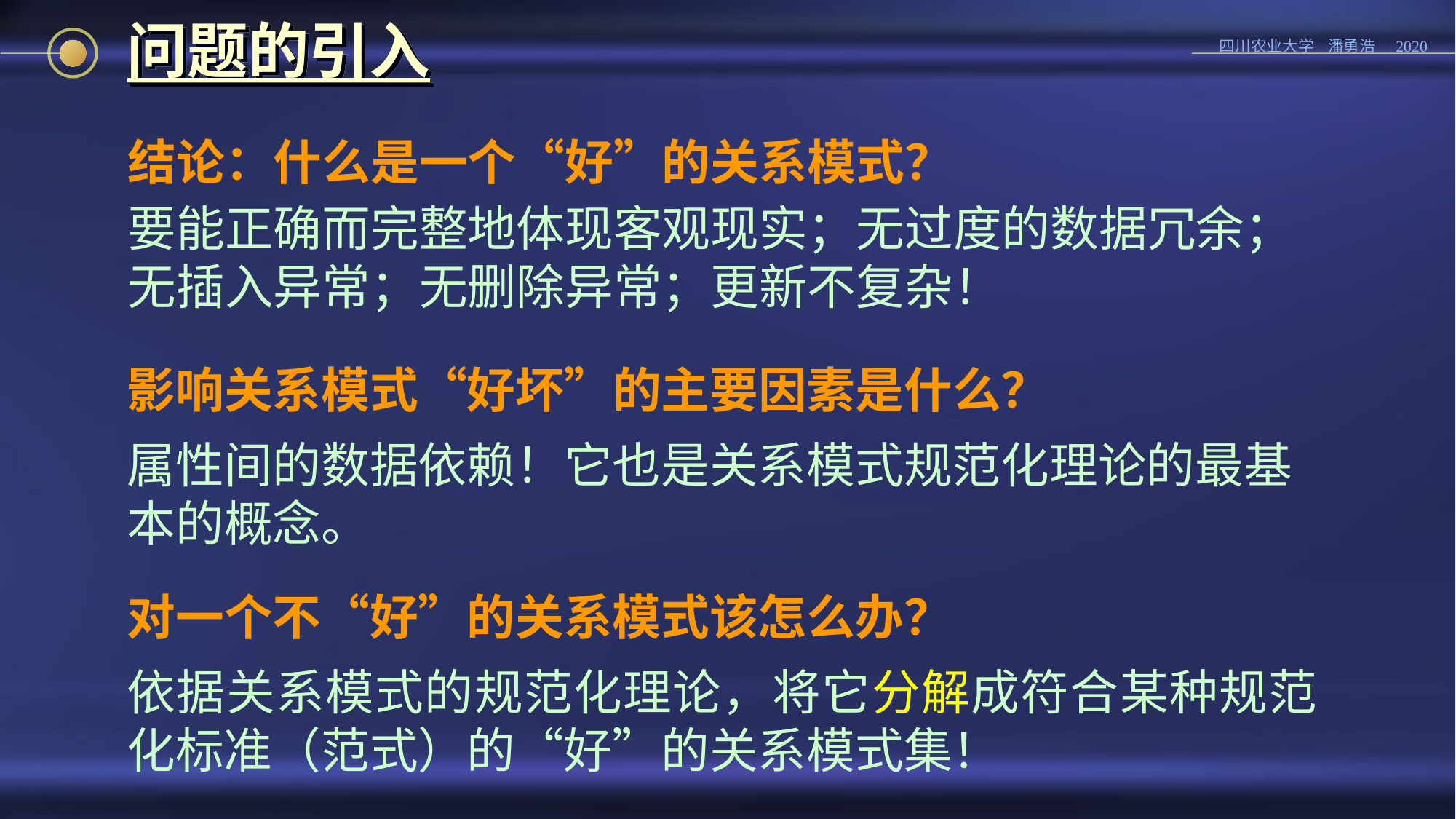

问题的引入
# 结论：什么是一个“好”的关系模式？
要能正确而完整地体现客观现实；无过度的数据冗余；无插入异常；无删除异常；更新不复杂！
影响关系模式“好坏”的主要因素是什么？
属性间的数据依赖！它也是关系模式规范化理论的最基本的概念。
对一个不“好”的关系模式该怎么办？
依据关系模式的规范化理论，将它分解成符合某种规范化标准（范式）的“好”的关系模式集！